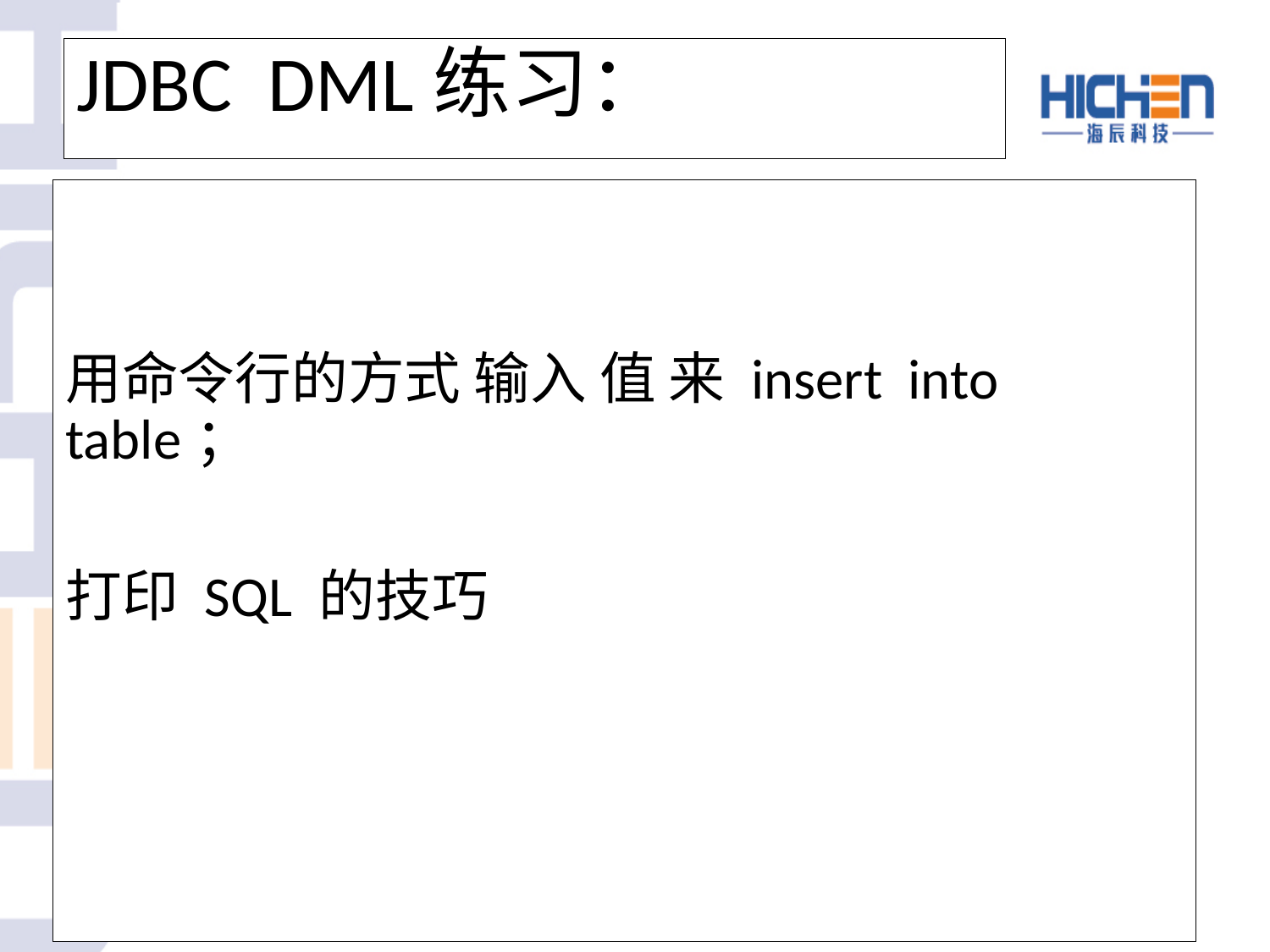

# JDBC  DML练习：

用命令行的方式 输入 值 来 insert  into  table；

打印 SQL 的技巧